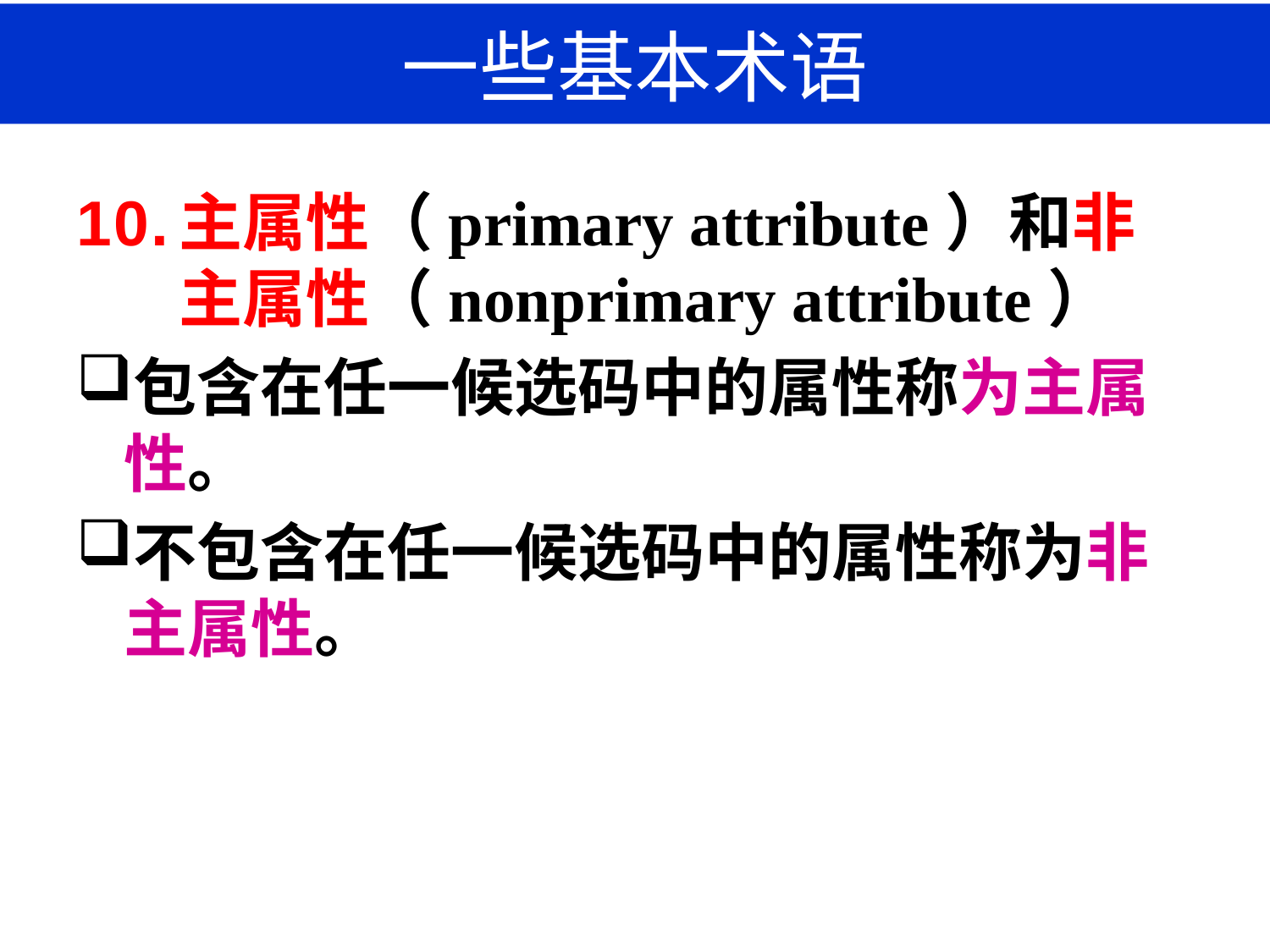

# 一些基本术语
主属性（primary attribute）和非主属性（nonprimary attribute）
包含在任一候选码中的属性称为主属性。
不包含在任一候选码中的属性称为非主属性。